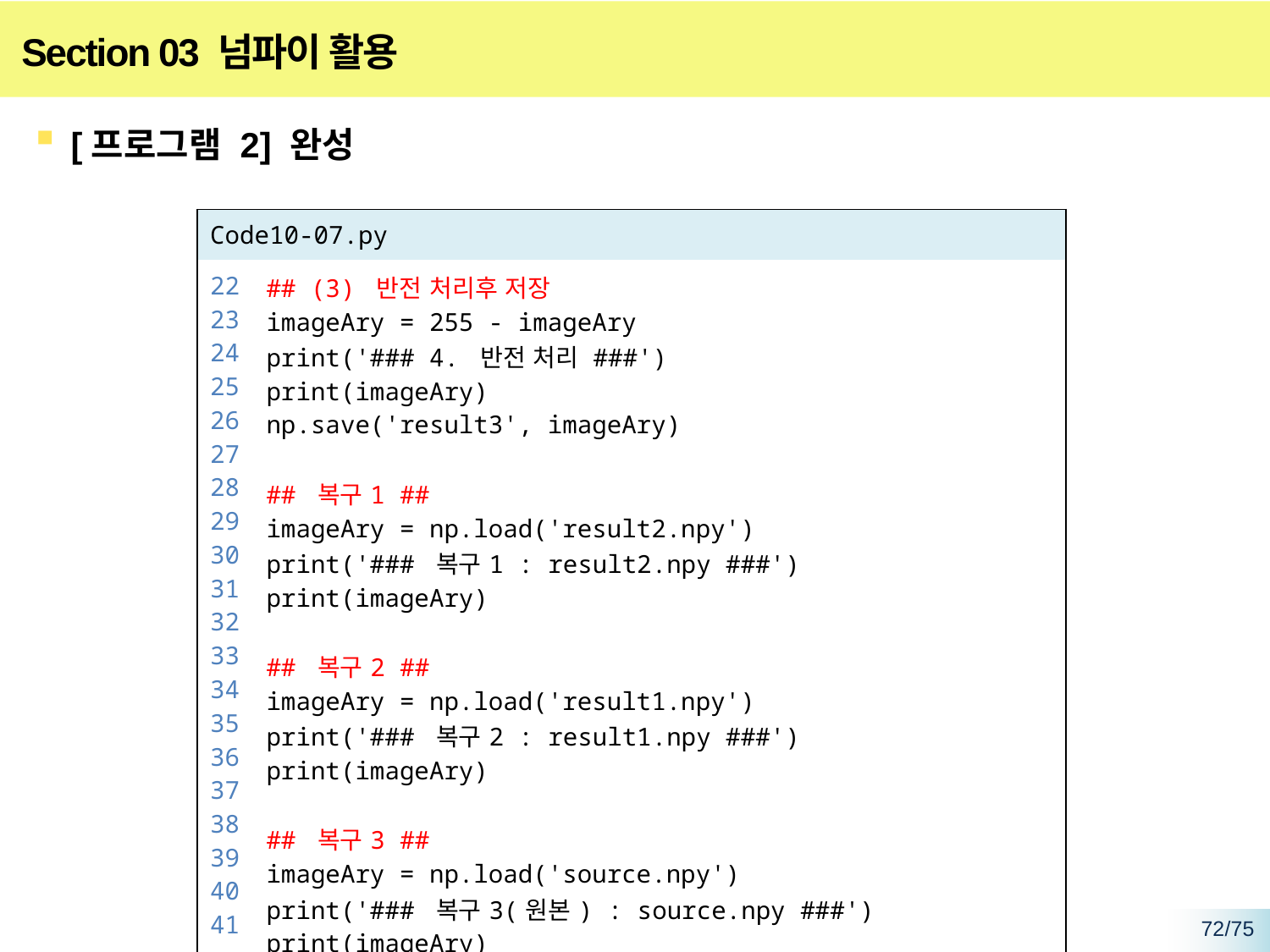

# Section 03 넘파이 활용
[프로그램 2] 완성

| Code10-07.py |  |
| --- | --- |
| 22 23 24 25 26 27 28 29 30 31 32 33 34 35 36 37 38 39 40 41 | ## (3) 반전 처리후 저장 imageAry = 255 - imageAry print('### 4. 반전 처리 ###') print(imageAry) np.save('result3', imageAry) ## 복구1 ## imageAry = np.load('result2.npy') print('### 복구1 : result2.npy ###') print(imageAry) ## 복구2 ## imageAry = np.load('result1.npy') print('### 복구2 : result1.npy ###') print(imageAry) ## 복구3 ## imageAry = np.load('source.npy') print('### 복구3(원본) : source.npy ###') print(imageAry) |